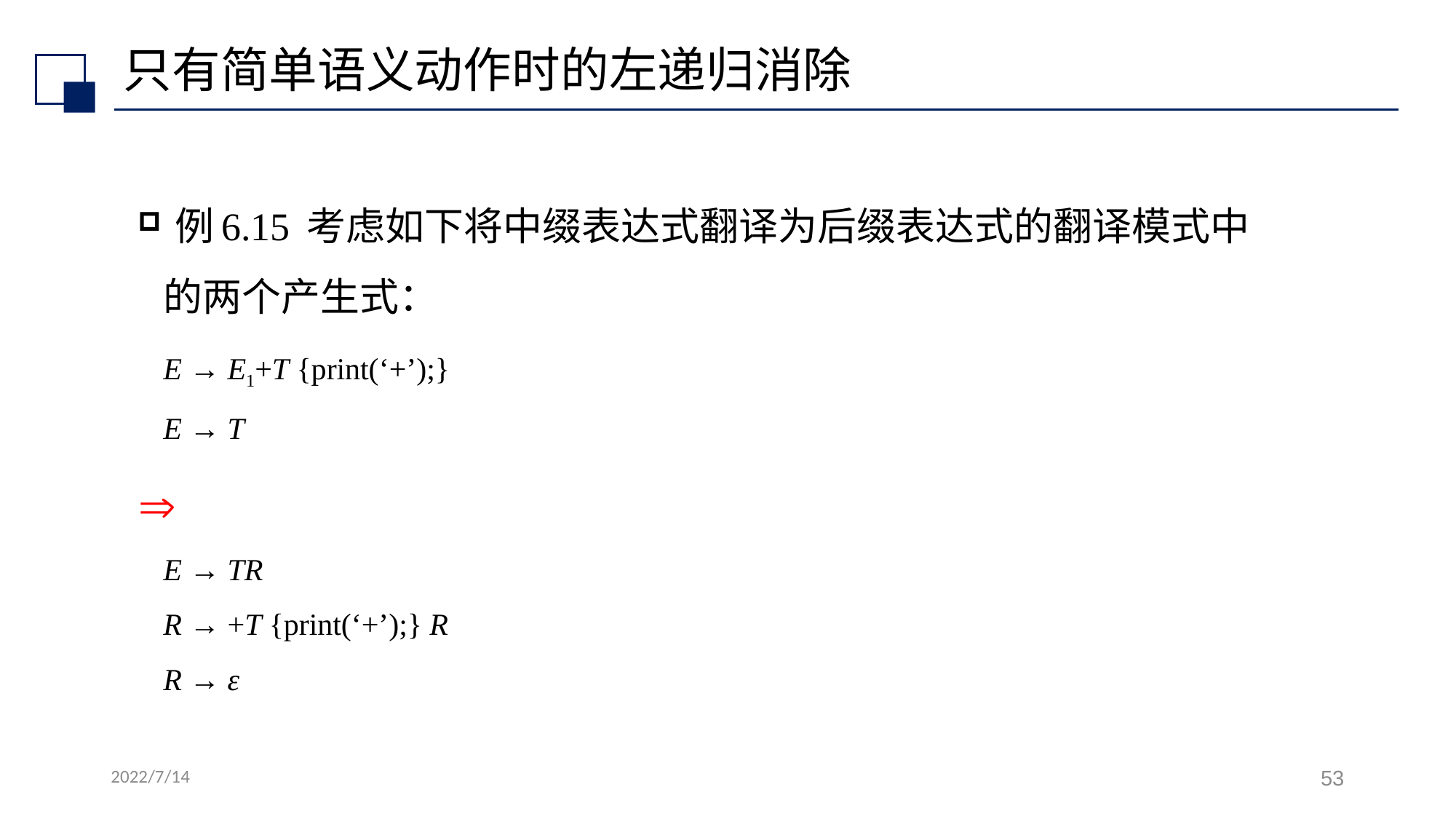

# 只有简单语义动作时的左递归消除
 例6.15 考虑如下将中缀表达式翻译为后缀表达式的翻译模式中的两个产生式：
	E → E1+T {print(‘+’);}
	E → T
⇒
	E → TR
	R → +T {print(‘+’);} R
	R → ε

2022/7/14
53